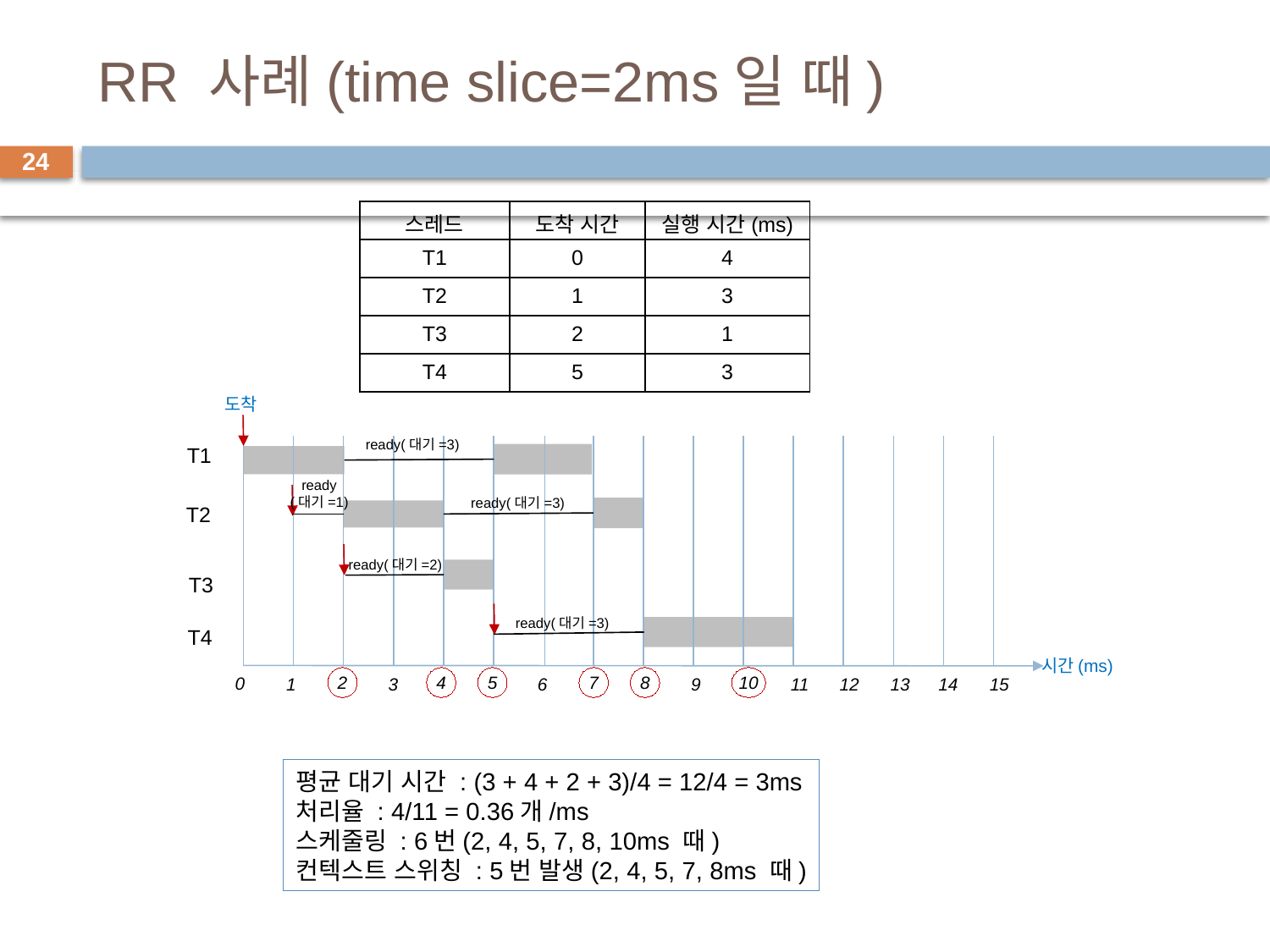

# RR 사례(time slice=2ms일 때)
24
| 스레드 | 도착 시간 | 실행 시간(ms) |
| --- | --- | --- |
| T1 | 0 | 4 |
| T2 | 1 | 3 |
| T3 | 2 | 1 |
| T4 | 5 | 3 |
도착
ready(대기=3)
T1

ready
(대기=1)
ready(대기=3)
T2

ready(대기=2)

T3
ready(대기=3)

T4
시간(ms)
0
1
2
3
4
5
6
7
8
9
10
11
12
13
14
15
평균 대기 시간 : (3 + 4 + 2 + 3)/4 = 12/4 = 3ms
처리율 : 4/11 = 0.36개/ms
스케줄링 : 6번(2, 4, 5, 7, 8, 10ms 때)
컨텍스트 스위칭 : 5번 발생(2, 4, 5, 7, 8ms 때)